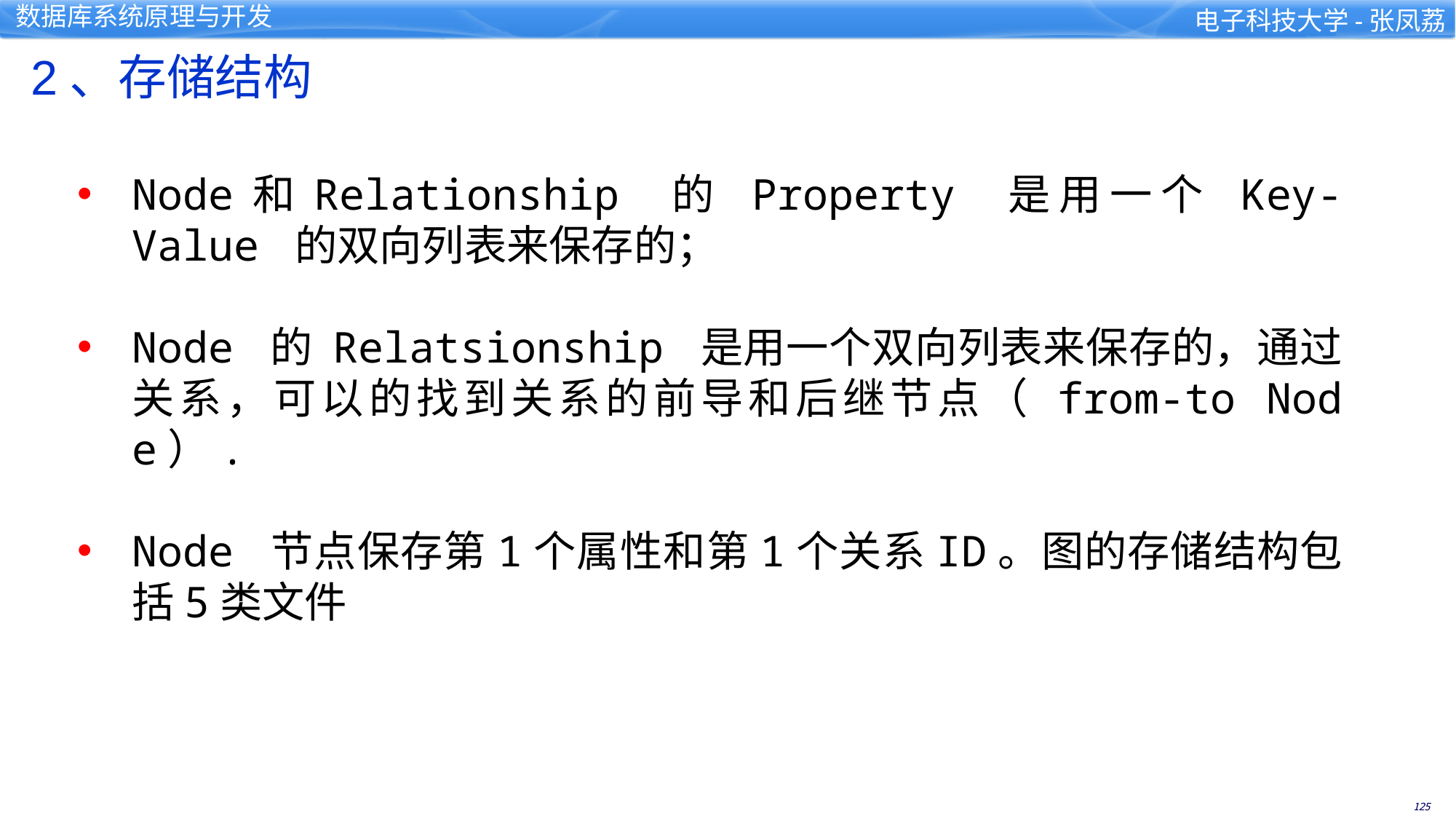

2、存储结构
Node和Relationship 的 Property 是用一个 Key-Value 的双向列表来保存的；

Node 的 Relatsionship 是用一个双向列表来保存的，通过关系，可以的找到关系的前导和后继节点（ from-to Node）.

Node 节点保存第1个属性和第1个关系ID。图的存储结构包括5类文件